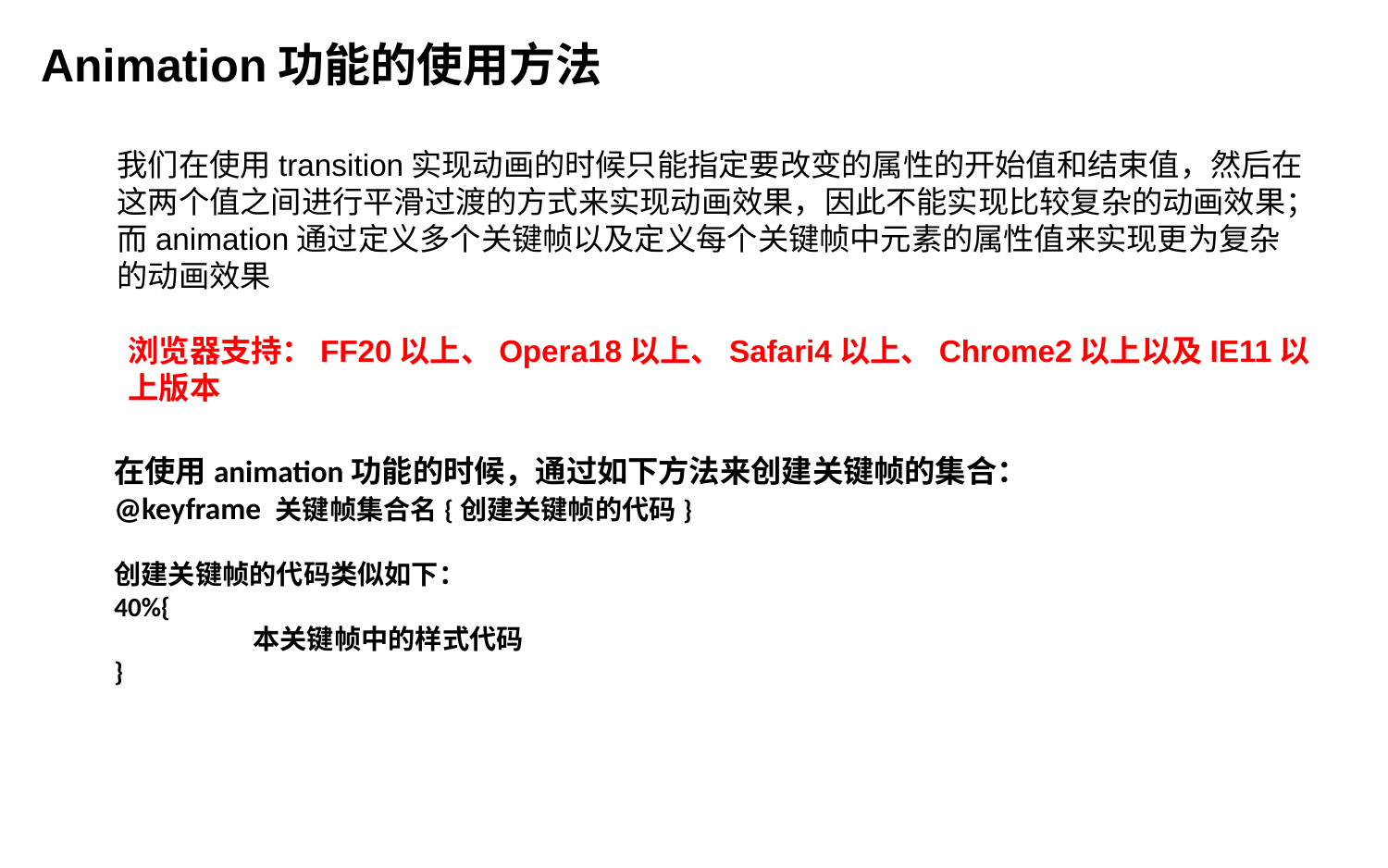

Animation功能的使用方法
我们在使用transition实现动画的时候只能指定要改变的属性的开始值和结束值，然后在这两个值之间进行平滑过渡的方式来实现动画效果，因此不能实现比较复杂的动画效果；而animation通过定义多个关键帧以及定义每个关键帧中元素的属性值来实现更为复杂的动画效果

浏览器支持：FF20以上、Opera18以上、Safari4以上、Chrome2以上以及IE11以上版本
在使用animation功能的时候，通过如下方法来创建关键帧的集合：
@keyframe 关键帧集合名{创建关键帧的代码}

创建关键帧的代码类似如下：
40%{
	本关键帧中的样式代码
}